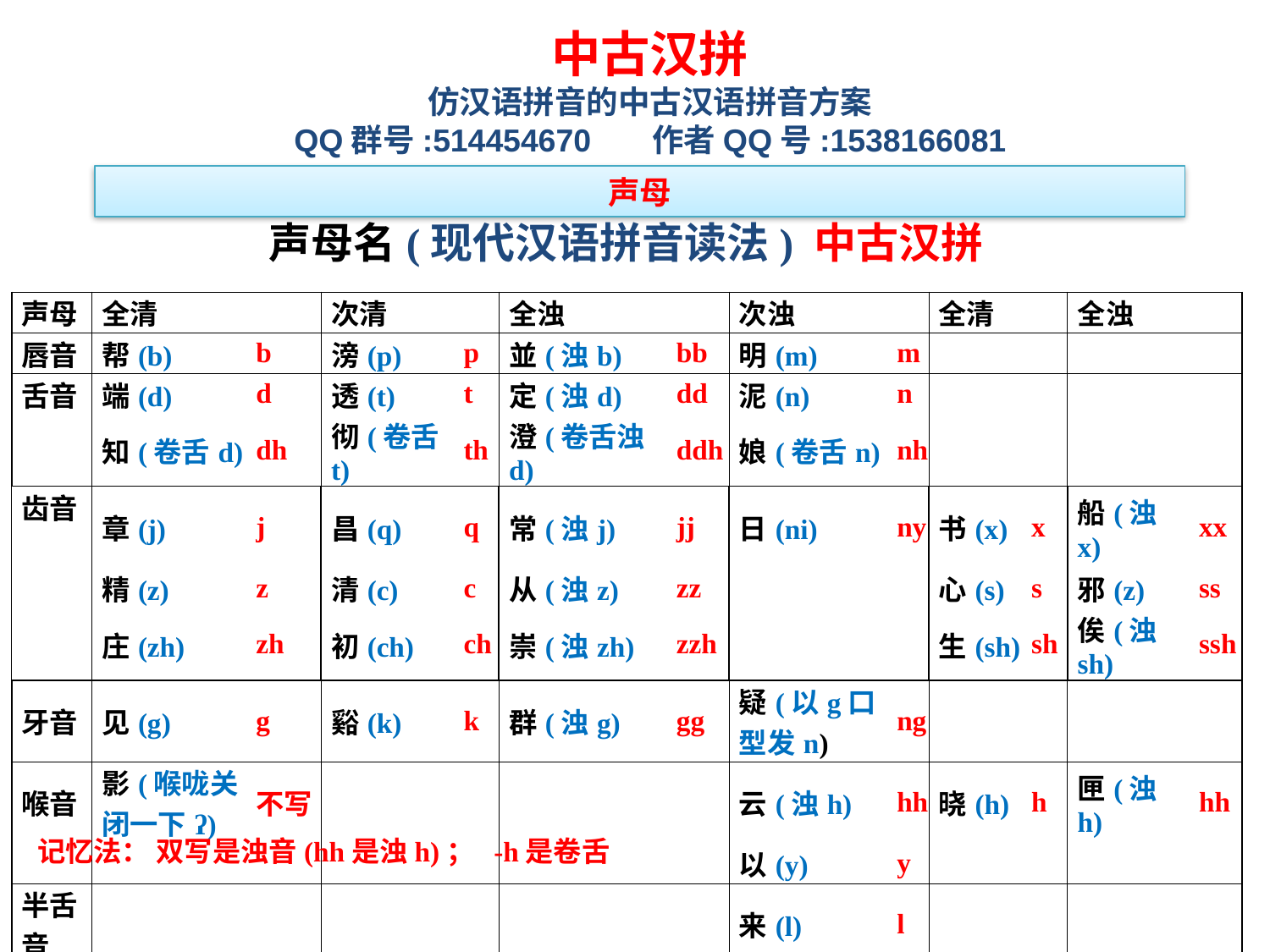

中古汉拼
仿汉语拼音的中古汉语拼音方案
QQ群号:514454670      作者QQ号:1538166081
声母
# 声母名(现代汉语拼音读法) 中古汉拼
| 声母 | 全清 |  | 次清 |  | 全浊 |  | 次浊 |  | 全清 |  | 全浊 |  |
| --- | --- | --- | --- | --- | --- | --- | --- | --- | --- | --- | --- | --- |
| 唇音 | 帮(b) | b | 滂(p) | p | 並(浊b) | bb | 明(m) | m |  |  |  |  |
| 舌音 | 端(d) | d | 透(t) | t | 定(浊d) | dd | 泥(n) | n |  |  |  |  |
|  | 知(卷舌d) | dh | 彻(卷舌t) | th | 澄(卷舌浊d) | ddh | 娘(卷舌n) | nh |  |  |  |  |
| 齿音 | 章(j) | j | 昌(q) | q | 常(浊j) | jj | 日(ni) | ny | 书(x) | x | 船(浊x) | xx |
|  | 精(z) | z | 清(c) | c | 从(浊z) | zz |  |  | 心(s) | s | 邪(z) | ss |
|  | 庄(zh) | zh | 初(ch) | ch | 崇(浊zh) | zzh |  |  | 生(sh) | sh | 俟(浊sh) | ssh |
| 牙音 | 见(g) | g | 谿(k) | k | 群(浊g) | gg | 疑(以g口型发n) | ng |  |  |  |  |
| 喉音 | 影(喉咙关闭一下ʔ) | 不写 |  |  |  |  | 云(浊h) | hh | 晓(h) | h | 匣(浊h) | hh |
|  |  |  |  |  |  |  | 以(y) | y |  |  |  |  |
| 半舌音 |  |  |  |  |  |  | 来(l) | l |  |  |  |  |
记忆法： 双写是浊音(hh是浊h)；  -h是卷舌